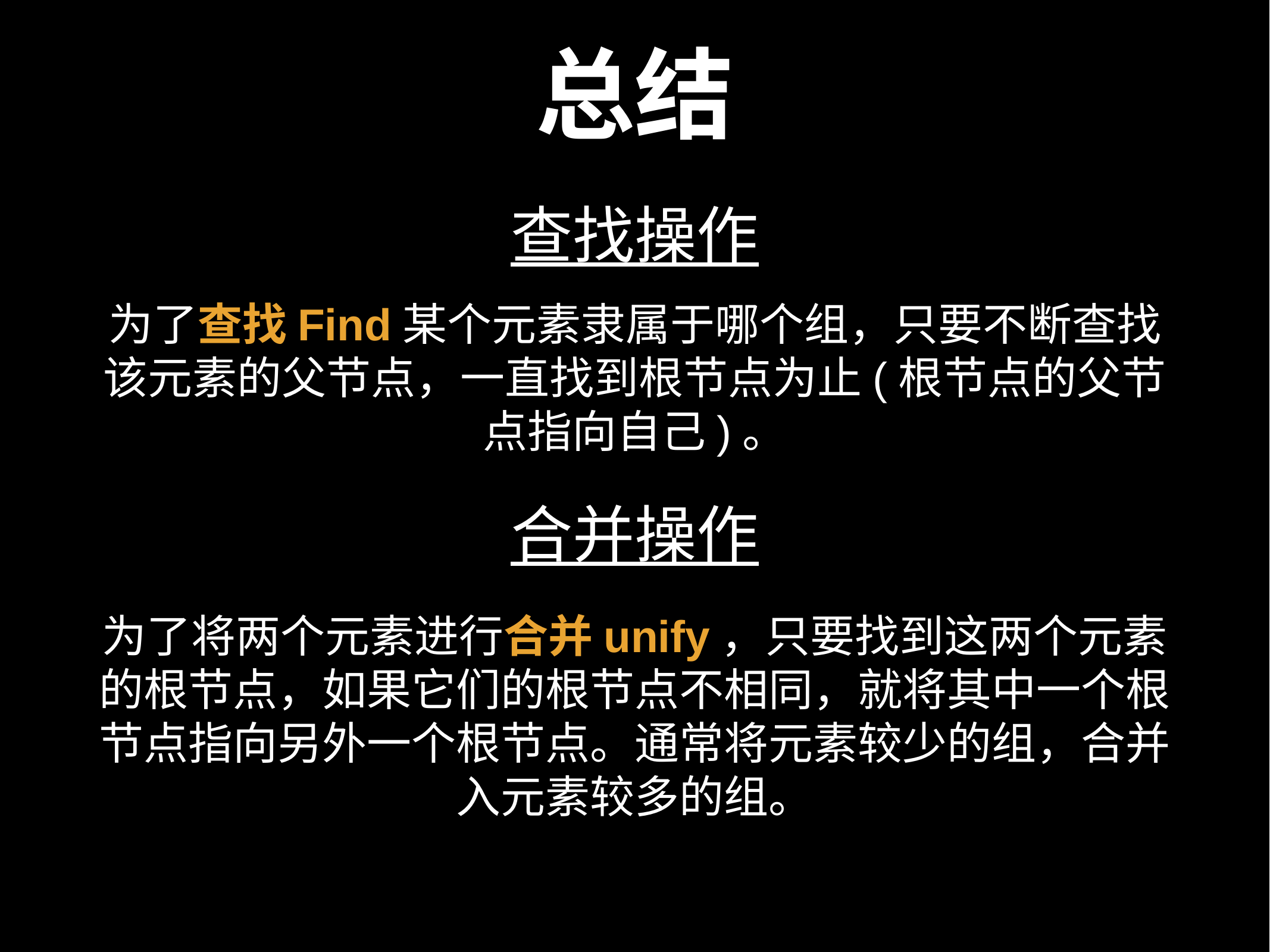

# 总结
查找操作
为了查找Find某个元素隶属于哪个组，只要不断查找该元素的父节点，一直找到根节点为止(根节点的父节点指向自己)。
合并操作
为了将两个元素进行合并unify，只要找到这两个元素的根节点，如果它们的根节点不相同，就将其中一个根节点指向另外一个根节点。通常将元素较少的组，合并入元素较多的组。